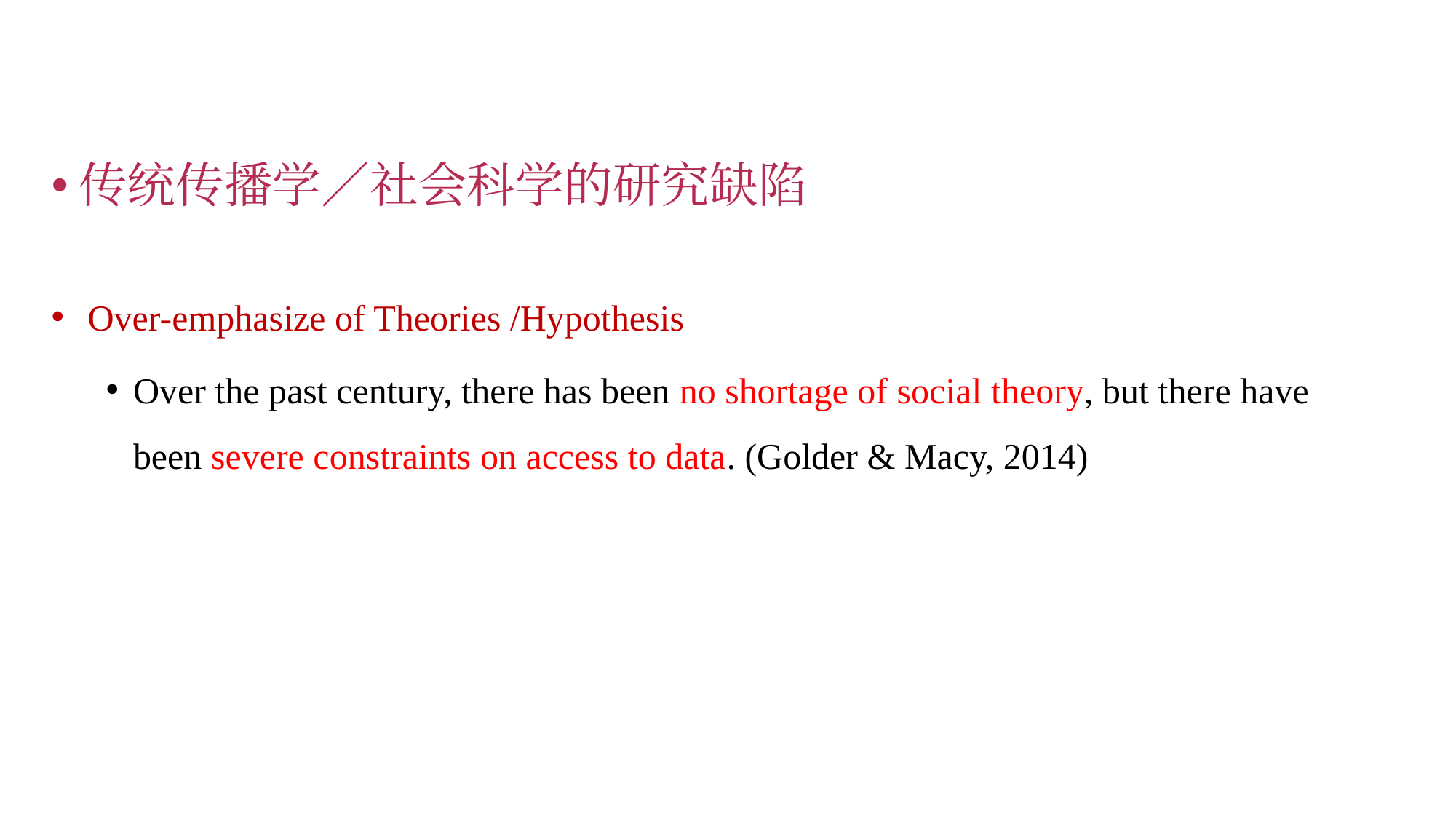

#
传统传播学／社会科学的研究缺陷
 Over-emphasize of Theories /Hypothesis
Over the past century, there has been no shortage of social theory, but there have been severe constraints on access to data. (Golder & Macy, 2014)